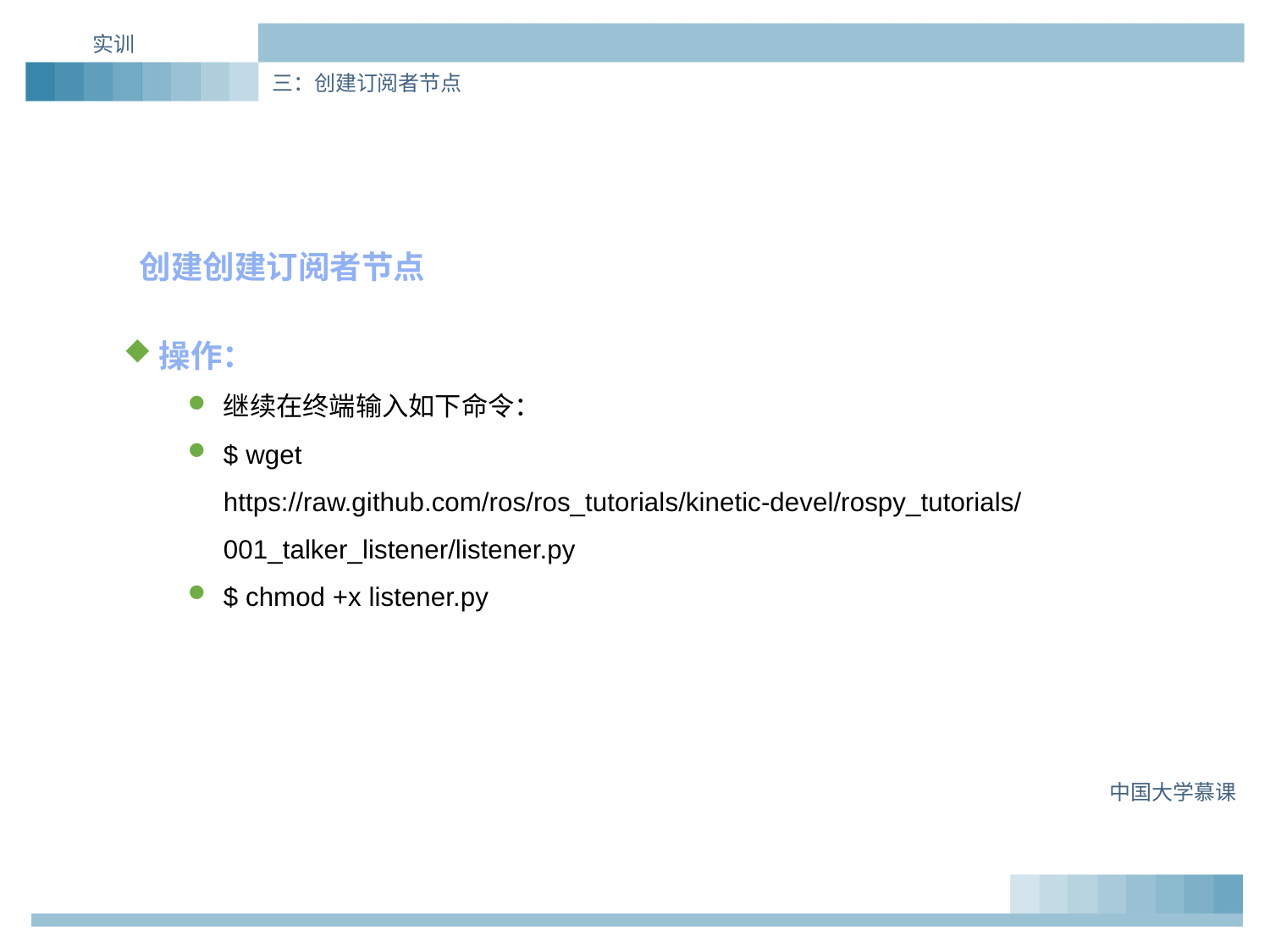

实训
三：创建订阅者节点
创建创建订阅者节点

操作：
继续在终端输入如下命令：
$ wget https://raw.github.com/ros/ros_tutorials/kinetic-devel/rospy_tutorials/001_talker_listener/listener.py
$ chmod +x listener.py
中国大学慕课